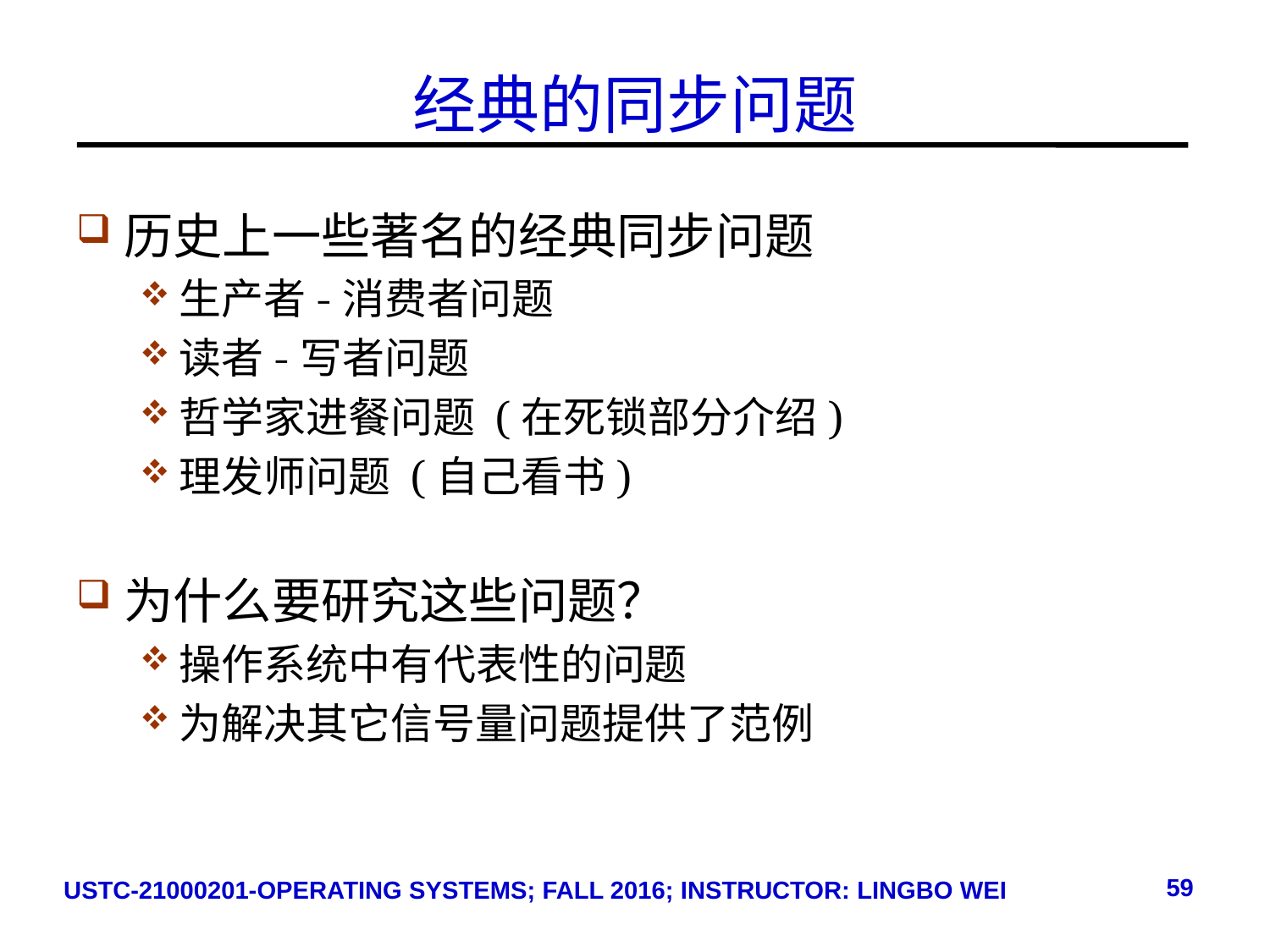

# 经典的同步问题
历史上一些著名的经典同步问题
生产者-消费者问题
读者-写者问题
哲学家进餐问题 (在死锁部分介绍)
理发师问题 (自己看书)

为什么要研究这些问题？
操作系统中有代表性的问题
为解决其它信号量问题提供了范例
59
USTC-21000201-OPERATING SYSTEMS; FALL 2016; INSTRUCTOR: LINGBO WEI